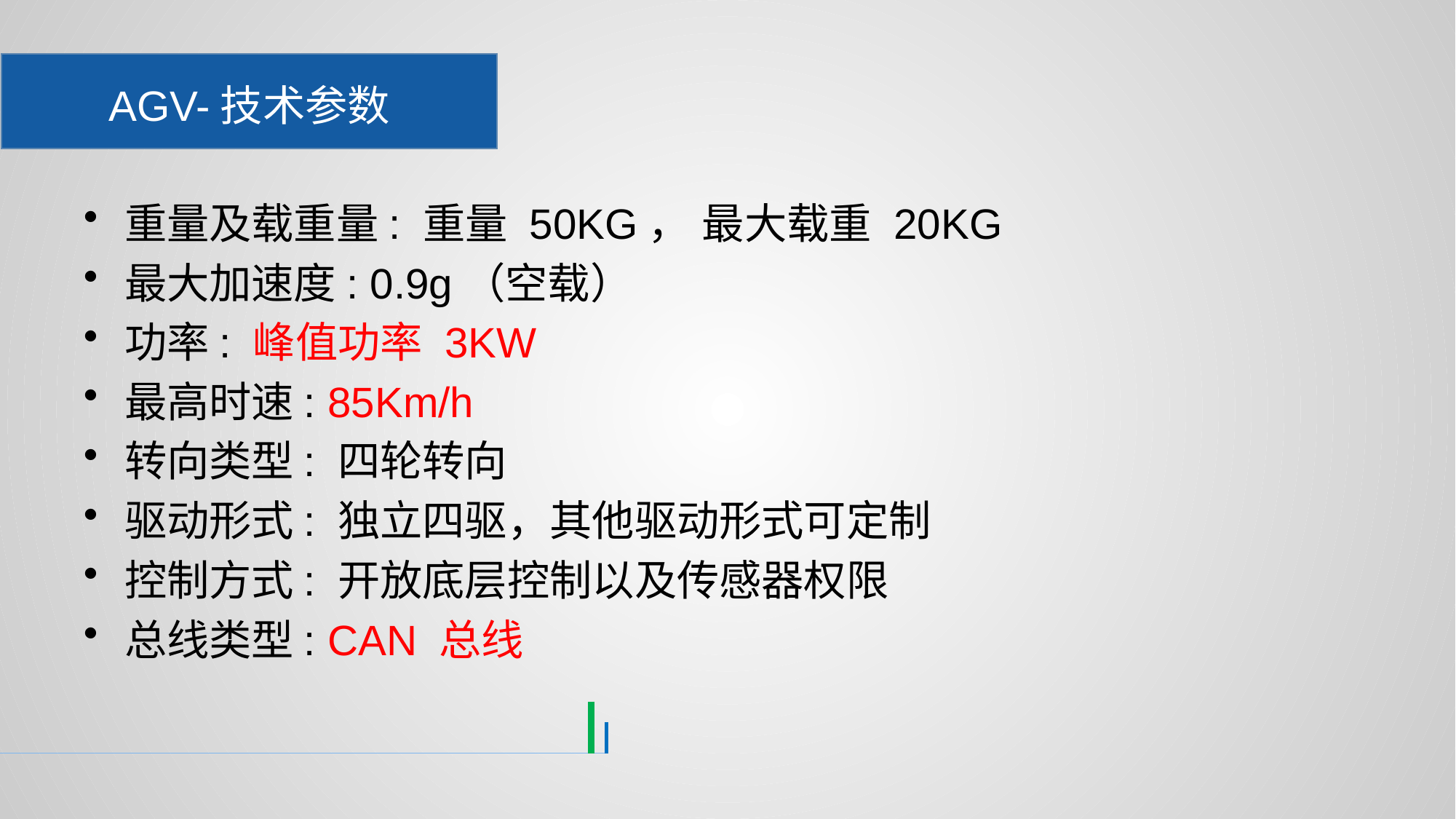

# AGV-技术参数
重量及载重量: 重量 50KG， 最大载重 20KG
最大加速度: 0.9g（空载）
功率: 峰值功率 3KW
最高时速: 85Km/h
转向类型: 四轮转向
驱动形式: 独立四驱，其他驱动形式可定制
控制方式: 开放底层控制以及传感器权限
总线类型: CAN 总线